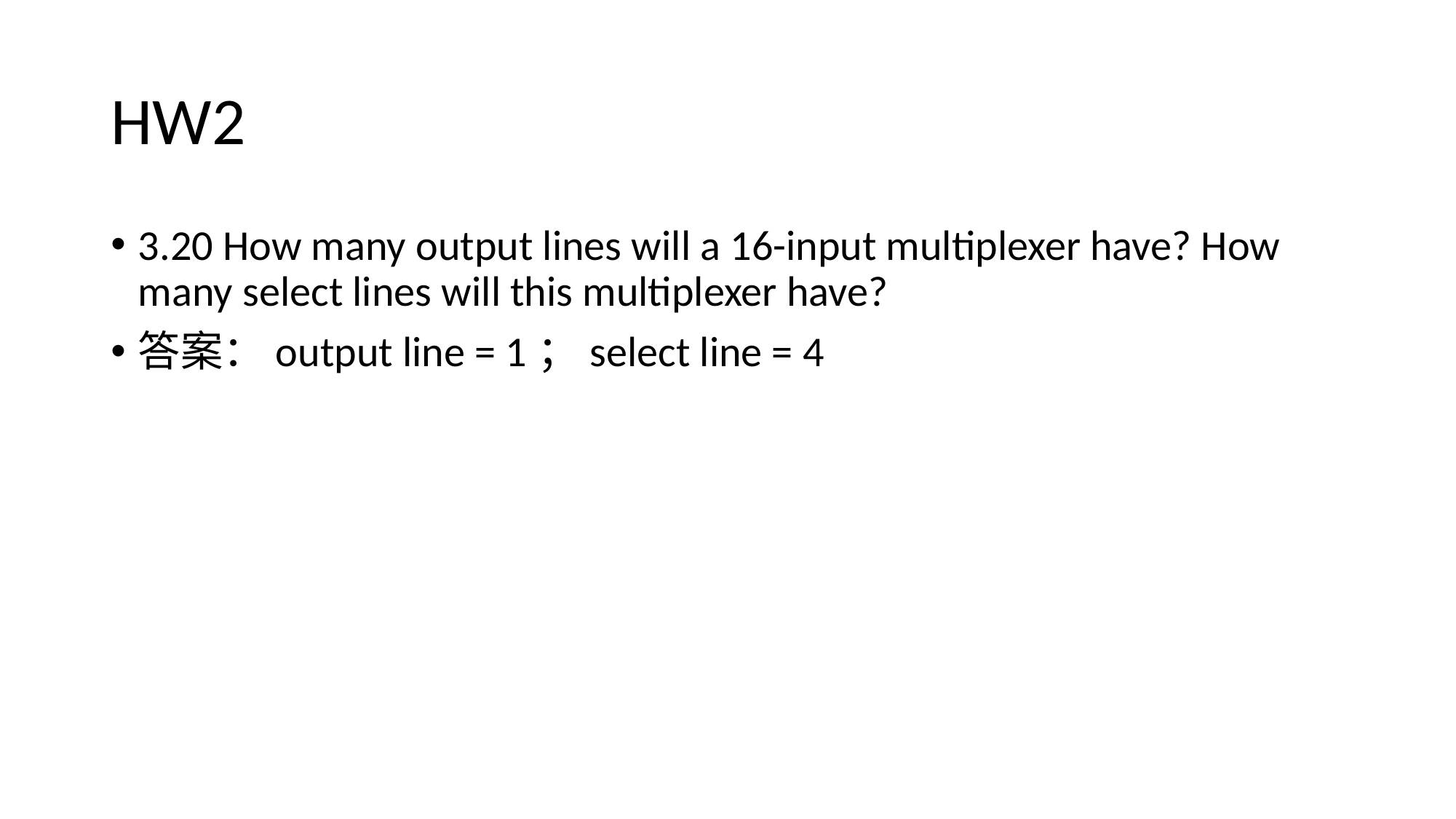

# HW2
3.20 How many output lines will a 16-input multiplexer have? How many select lines will this multiplexer have?
答案：output line = 1；select line = 4